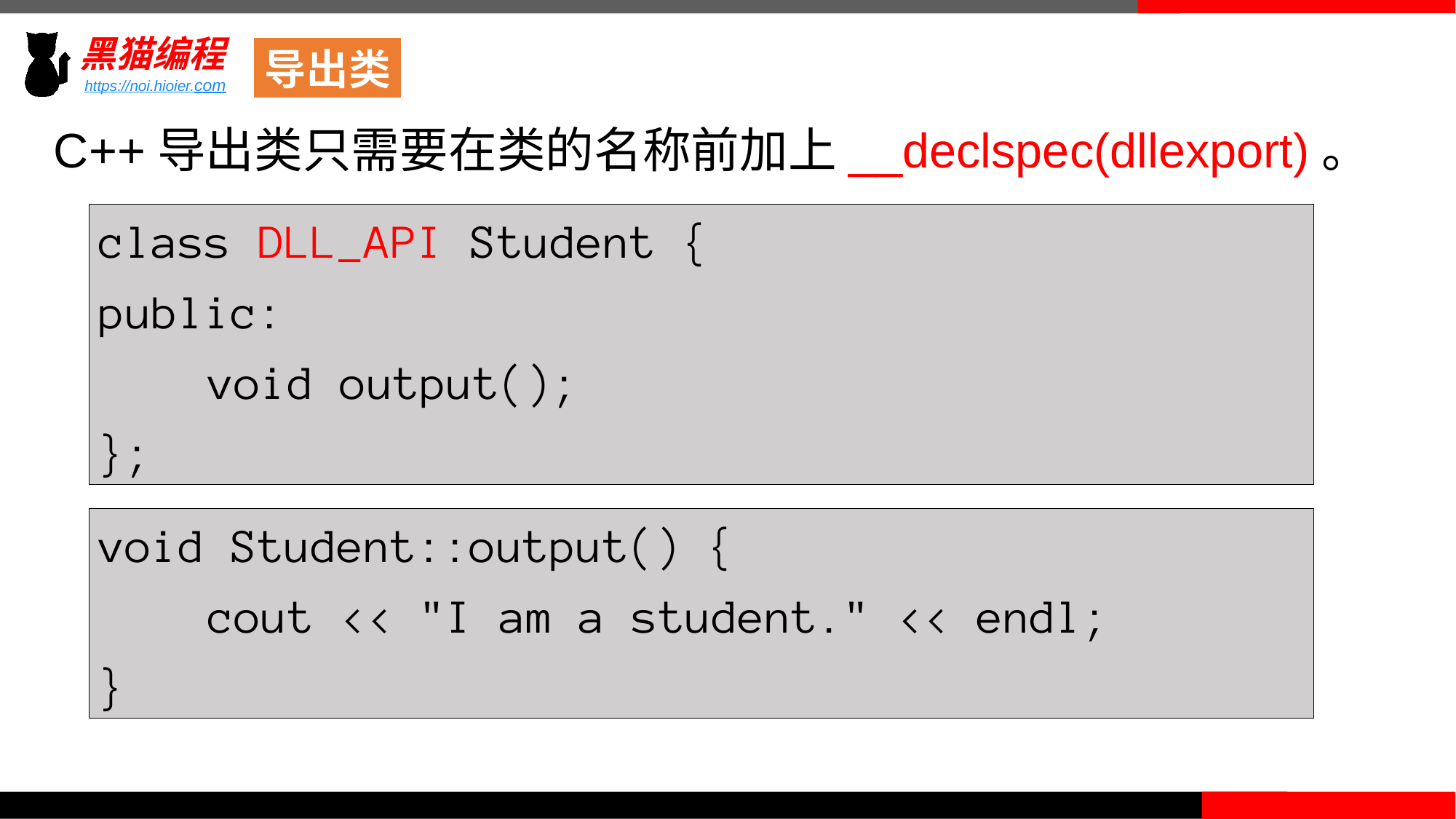

导出类
C++导出类只需要在类的名称前加上__declspec(dllexport)。
class DLL_API Student {
public:
	void output();
};
void Student::output() {
	cout << "I am a student." << endl;
}